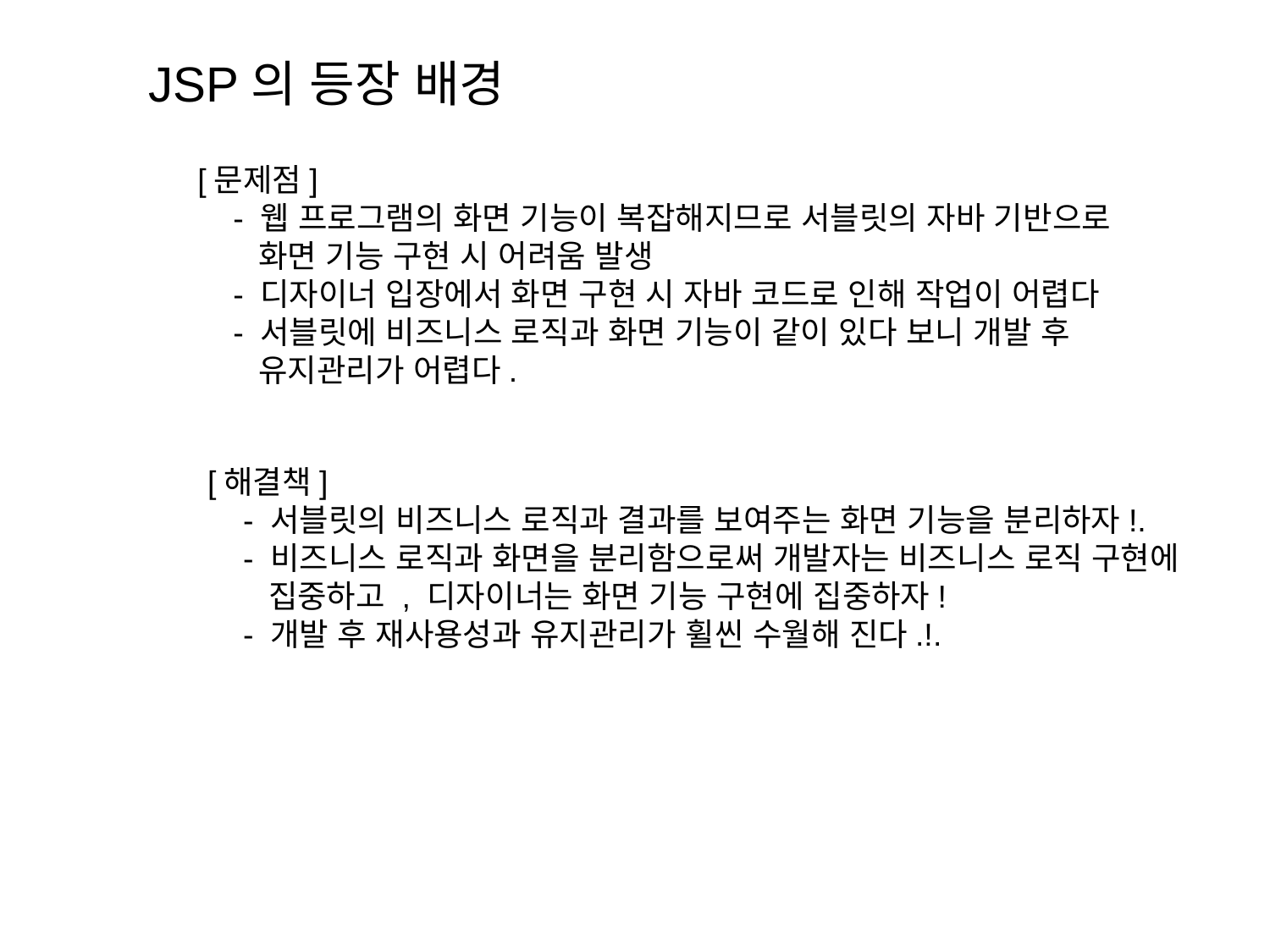

JSP의 등장 배경
[문제점]
    - 웹 프로그램의 화면 기능이 복잡해지므로 서블릿의 자바 기반으로
      화면 기능 구현 시 어려움 발생
    - 디자이너 입장에서 화면 구현 시 자바 코드로 인해 작업이 어렵다
    - 서블릿에 비즈니스 로직과 화면 기능이 같이 있다 보니 개발 후
      유지관리가 어렵다.
[해결책]
    - 서블릿의 비즈니스 로직과 결과를 보여주는 화면 기능을 분리하자!.
    - 비즈니스 로직과 화면을 분리함으로써 개발자는 비즈니스 로직 구현에
      집중하고 , 디자이너는 화면 기능 구현에 집중하자!
    - 개발 후 재사용성과 유지관리가 휠씬 수월해 진다.!.